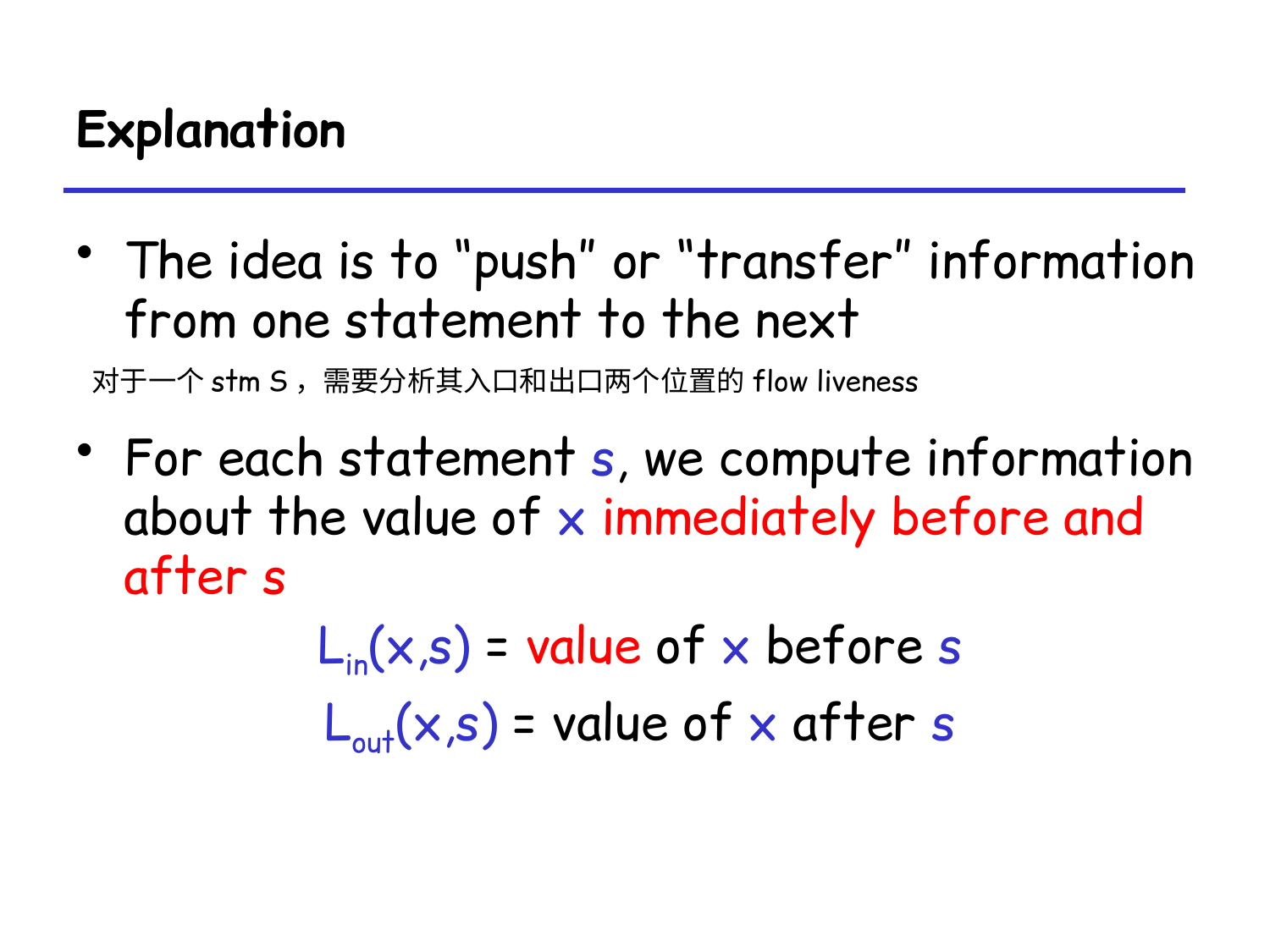

# Explanation
The idea is to “push” or “transfer” information from one statement to the next

For each statement s, we compute information about the value of x immediately before and after s
Lin(x,s) = value of x before s
Lout(x,s) = value of x after s
对于一个stm S，需要分析其入口和出口两个位置的flow liveness

19